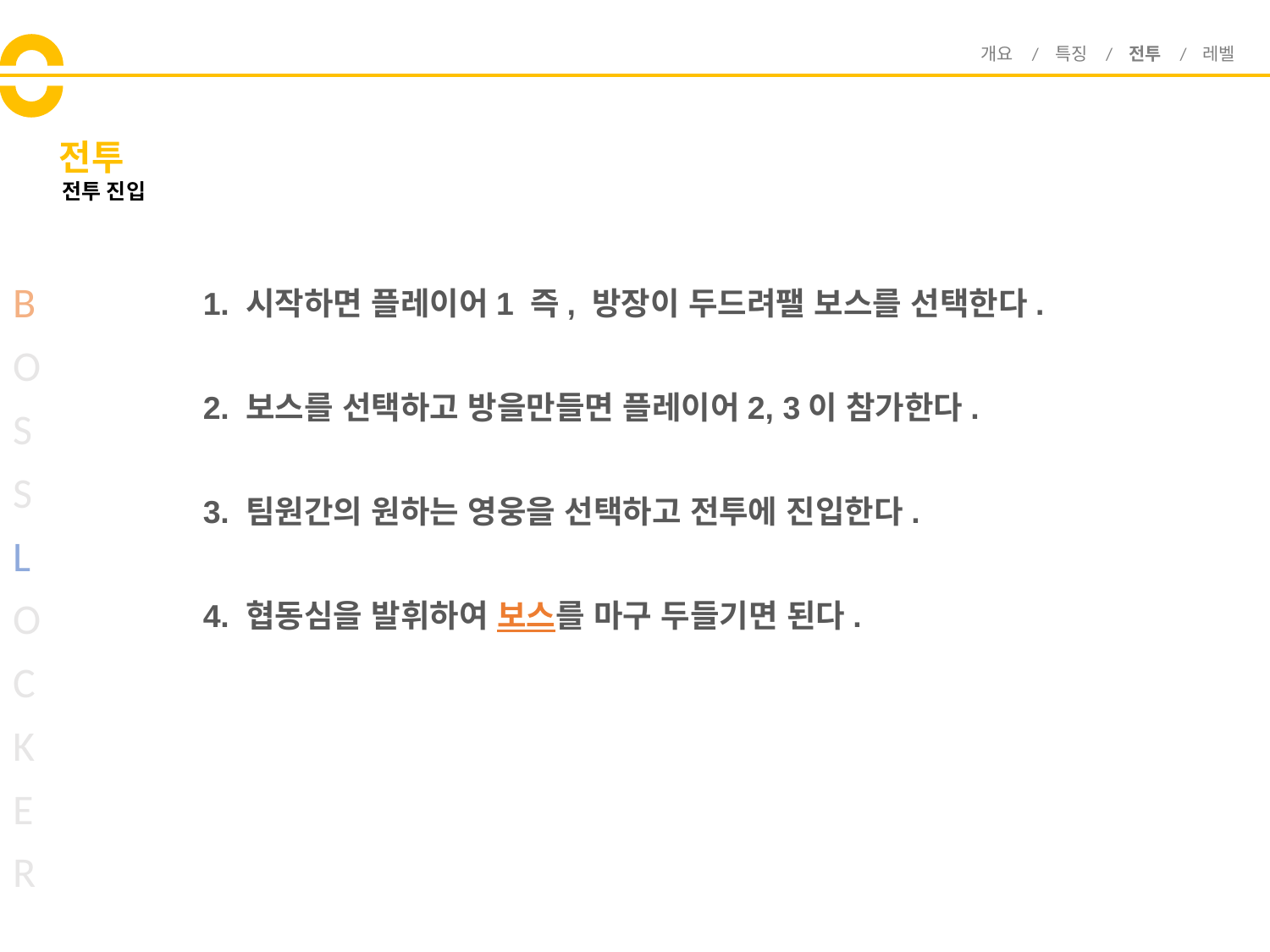

개요   /   특징   /   전투   /   레벨

# 전투
전투 진입
B
O
S
S
L
O
C
K
E
R
1. 시작하면 플레이어1 즉, 방장이 두드려팰 보스를 선택한다.
2. 보스를 선택하고 방을만들면 플레이어2, 3이 참가한다.
3. 팀원간의 원하는 영웅을 선택하고 전투에 진입한다.
4. 협동심을 발휘하여 보스를 마구 두들기면 된다.